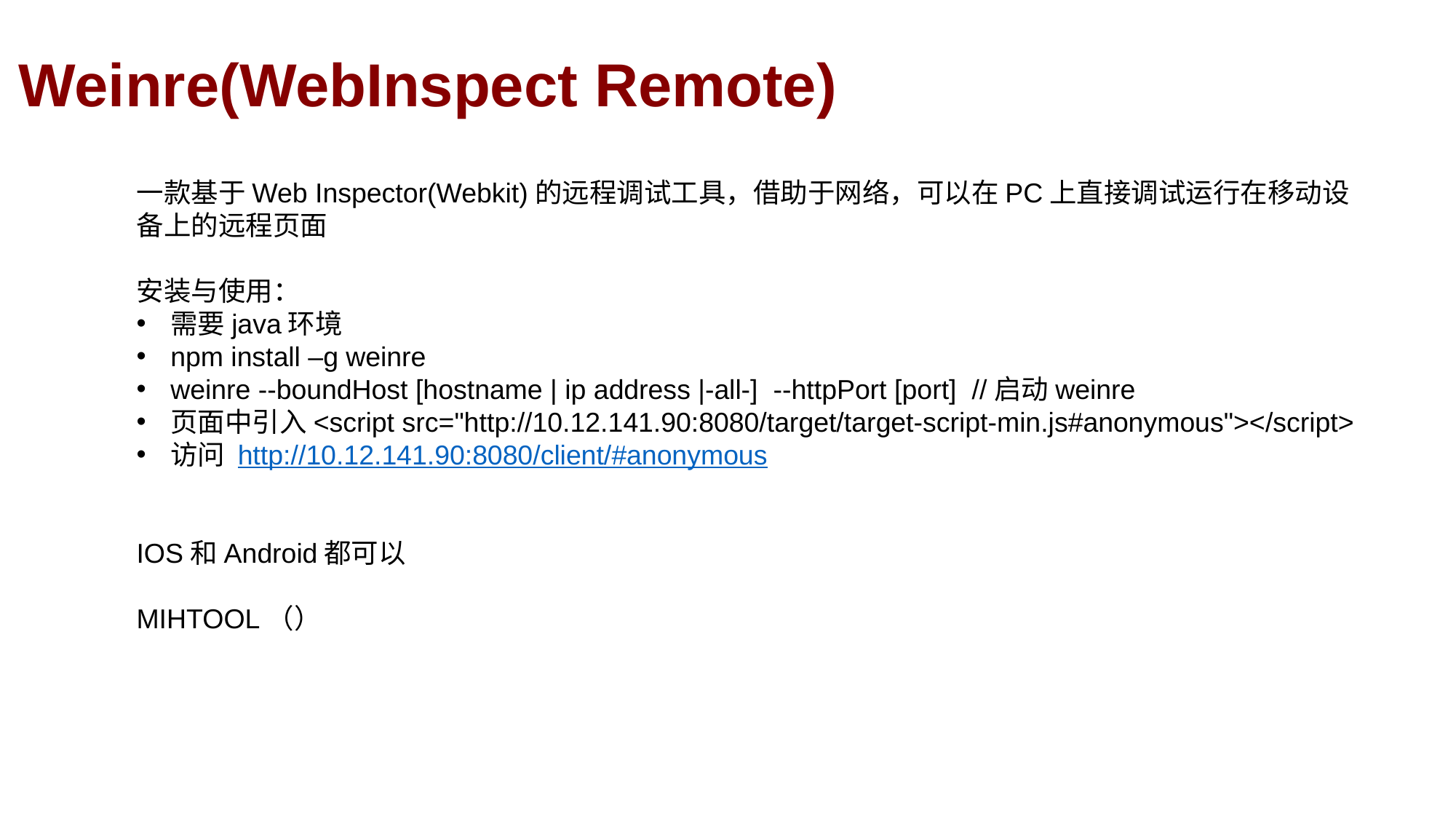

Weinre(WebInspect Remote)
一款基于Web Inspector(Webkit)的远程调试工具，借助于网络，可以在PC上直接调试运行在移动设备上的远程页面

安装与使用：
需要java环境
npm install –g weinre
weinre --boundHost [hostname | ip address |-all-]  --httpPort [port]  //启动weinre
页面中引入<script src="http://10.12.141.90:8080/target/target-script-min.js#anonymous"></script>
访问 http://10.12.141.90:8080/client/#anonymous

IOS和Android都可以

MIHTOOL（）